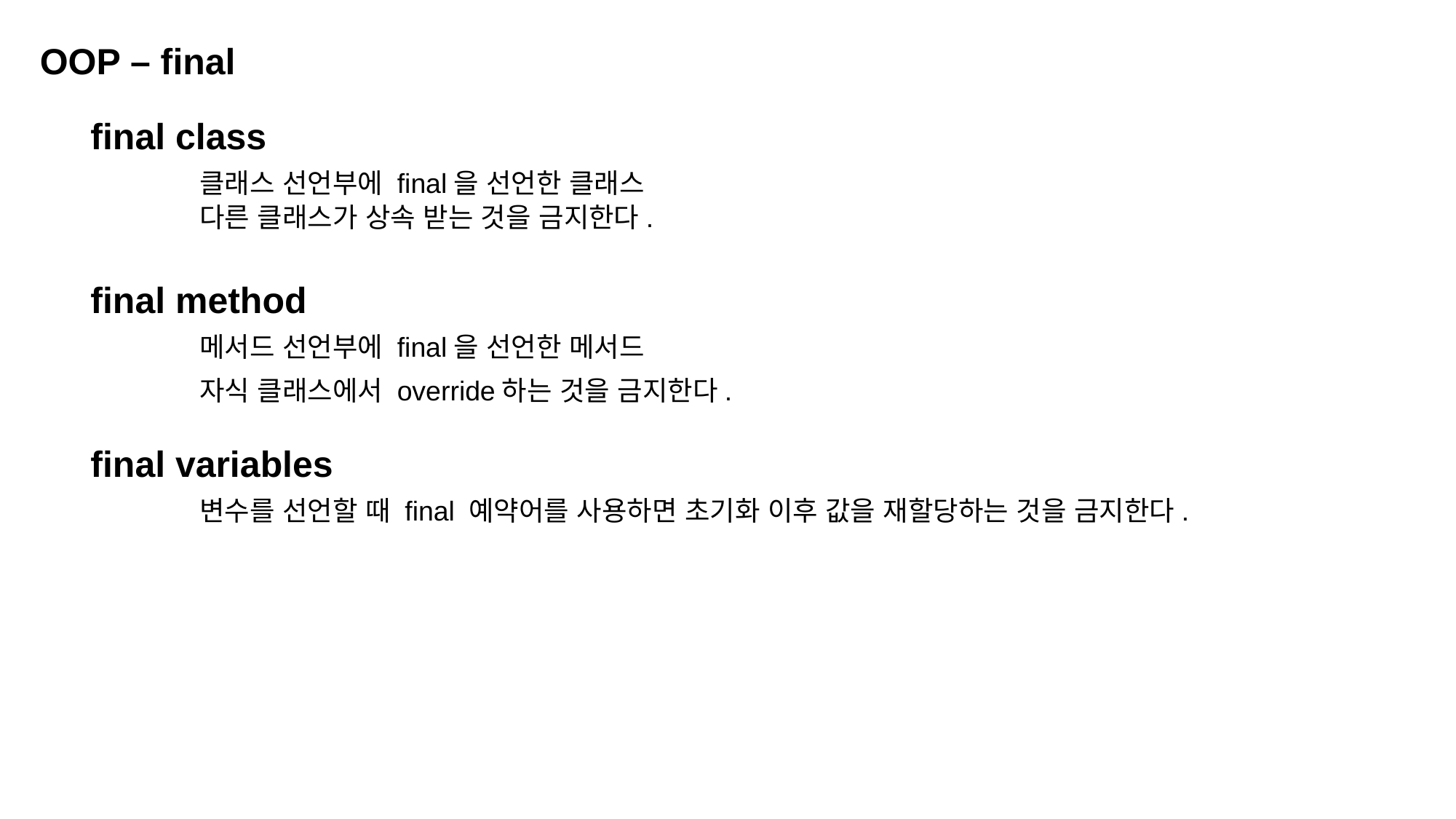

OOP – final
final class
	클래스 선언부에 final을 선언한 클래스
	다른 클래스가 상속 받는 것을 금지한다.

final method
	메서드 선언부에 final을 선언한 메서드
	자식 클래스에서 override하는 것을 금지한다.

final variables
	변수를 선언할 때 final 예약어를 사용하면 초기화 이후 값을 재할당하는 것을 금지한다.